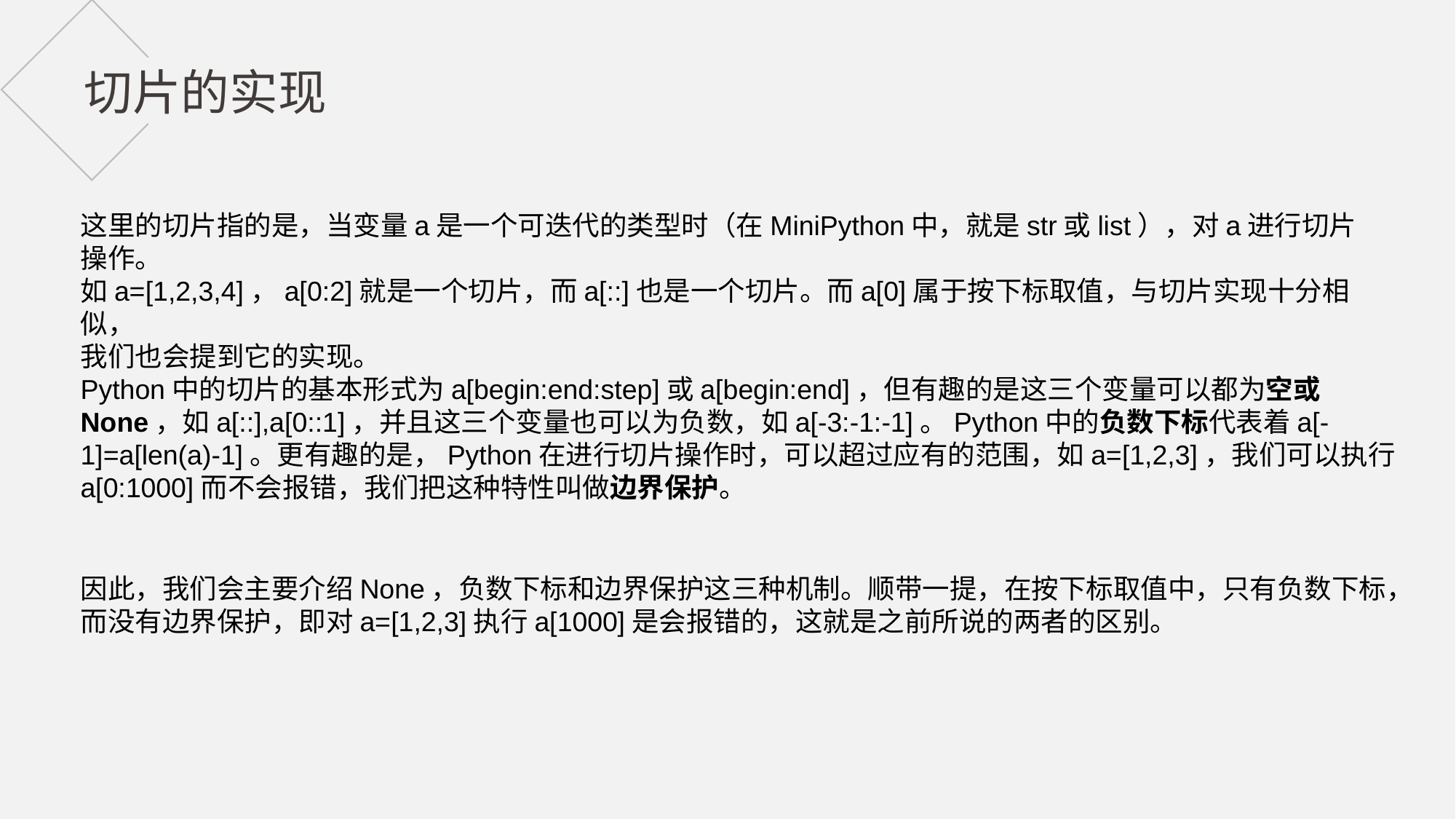

切片的实现
这里的切片指的是，当变量a是一个可迭代的类型时（在MiniPython中，就是str或list），对a进行切片操作。
如a=[1,2,3,4]，a[0:2]就是一个切片，而a[::]也是一个切片。而a[0]属于按下标取值，与切片实现十分相似，
我们也会提到它的实现。
Python中的切片的基本形式为a[begin:end:step]或a[begin:end]，但有趣的是这三个变量可以都为空或None，如a[::],a[0::1]，并且这三个变量也可以为负数，如a[-3:-1:-1]。Python中的负数下标代表着a[-1]=a[len(a)-1]。更有趣的是，Python在进行切片操作时，可以超过应有的范围，如a=[1,2,3]，我们可以执行a[0:1000]而不会报错，我们把这种特性叫做边界保护。
因此，我们会主要介绍None，负数下标和边界保护这三种机制。顺带一提，在按下标取值中，只有负数下标，而没有边界保护，即对a=[1,2,3]执行a[1000]是会报错的，这就是之前所说的两者的区别。